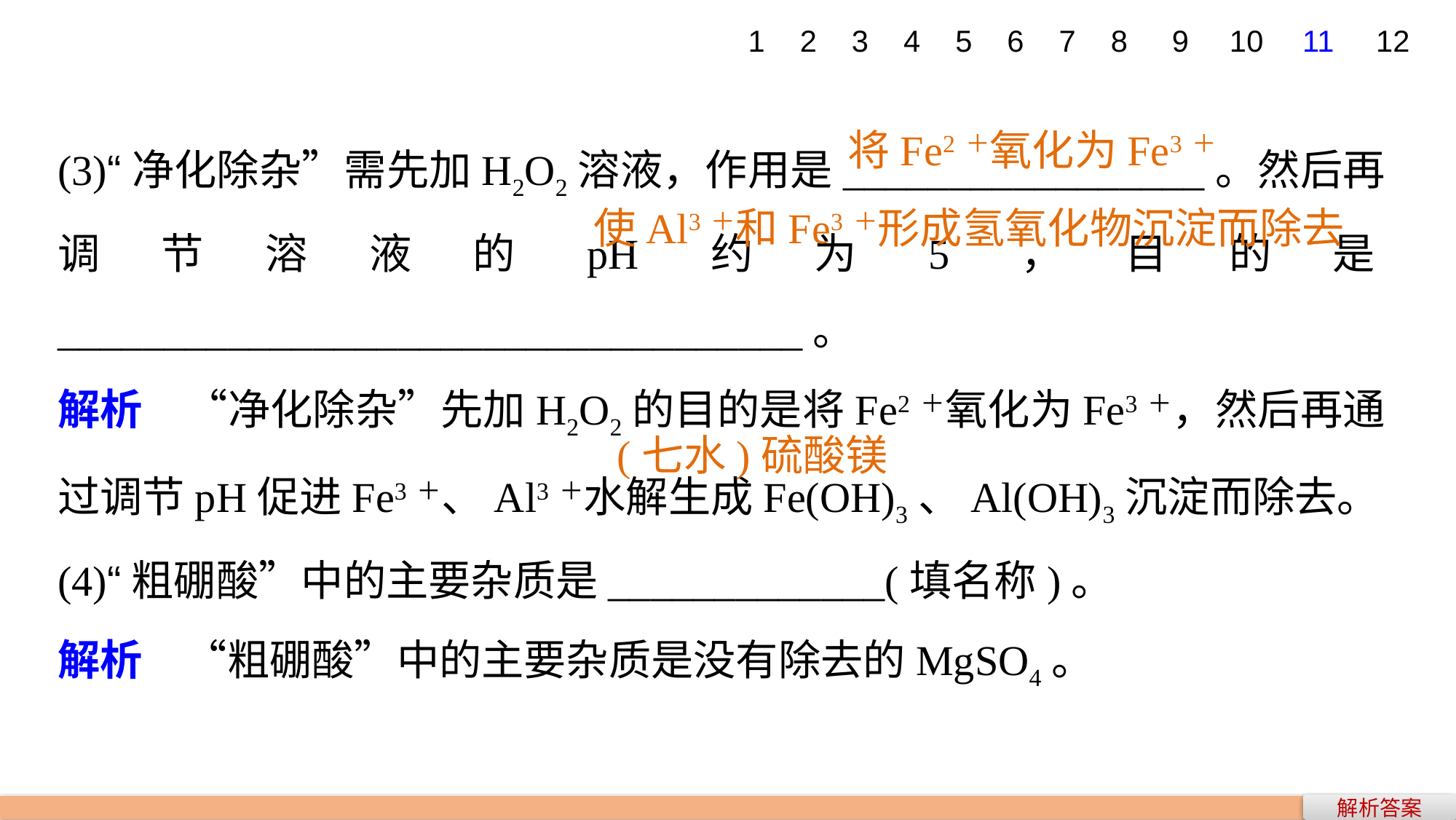

1
2
3
4
5
6
7
8
9
10
11
12
(3)“净化除杂”需先加H2O2溶液，作用是_________________。然后再调节溶液的pH约为5，目的是___________________________________。
解析　“净化除杂”先加H2O2的目的是将Fe2＋氧化为Fe3＋，然后再通过调节pH促进Fe3＋、Al3＋水解生成Fe(OH)3、Al(OH)3沉淀而除去。
(4)“粗硼酸”中的主要杂质是_____________(填名称)。
解析　“粗硼酸”中的主要杂质是没有除去的MgSO4。
将Fe2＋氧化为Fe3＋
使Al3＋和Fe3＋形成氢氧化物沉淀而除去
(七水)硫酸镁
解析答案